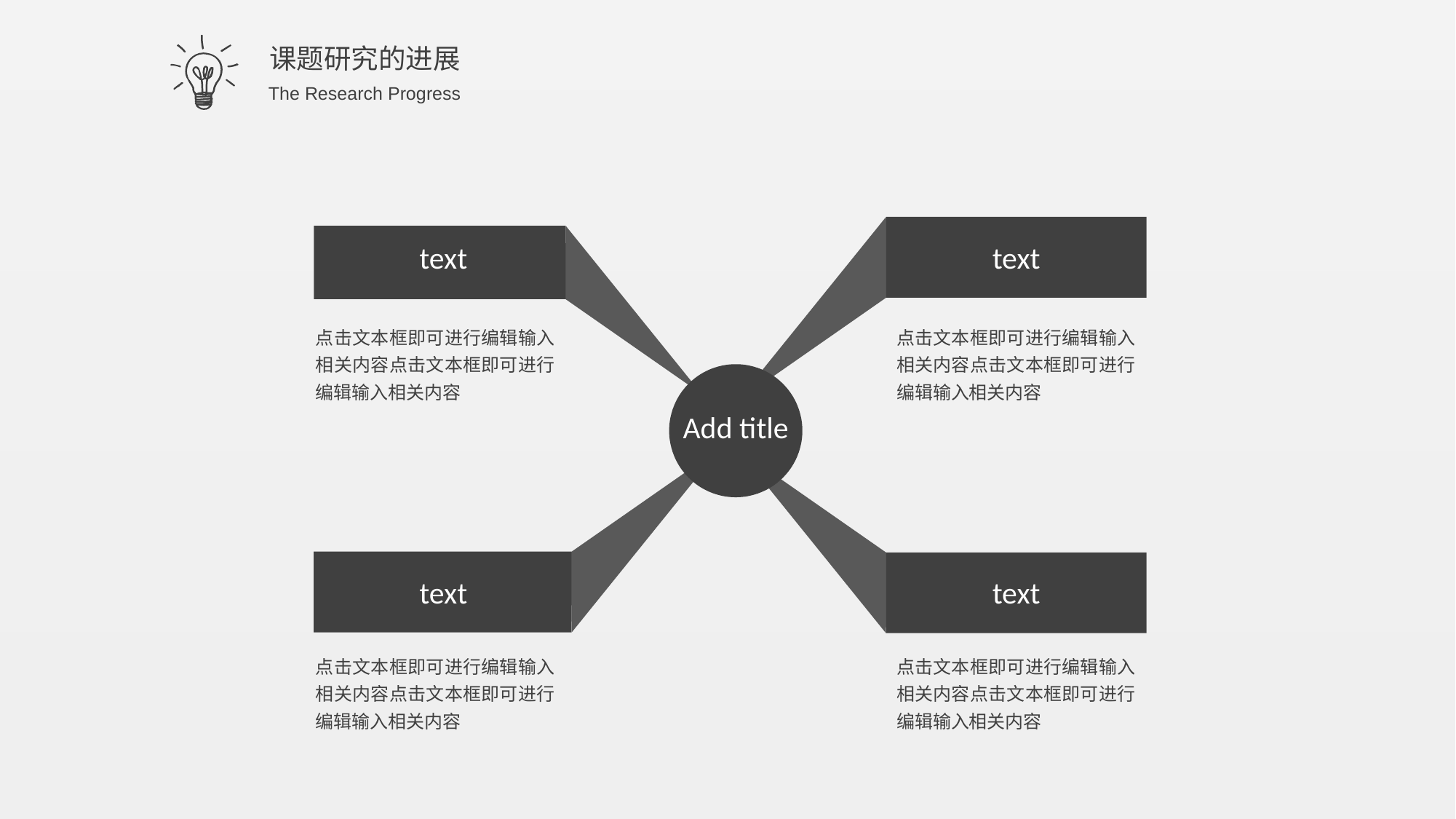

课题研究的进展
The Research Progress

text
text
点击文本框即可进行编辑输入相关内容点击文本框即可进行编辑输入相关内容
点击文本框即可进行编辑输入相关内容点击文本框即可进行编辑输入相关内容

Add title

text
text
点击文本框即可进行编辑输入相关内容点击文本框即可进行编辑输入相关内容
点击文本框即可进行编辑输入相关内容点击文本框即可进行编辑输入相关内容